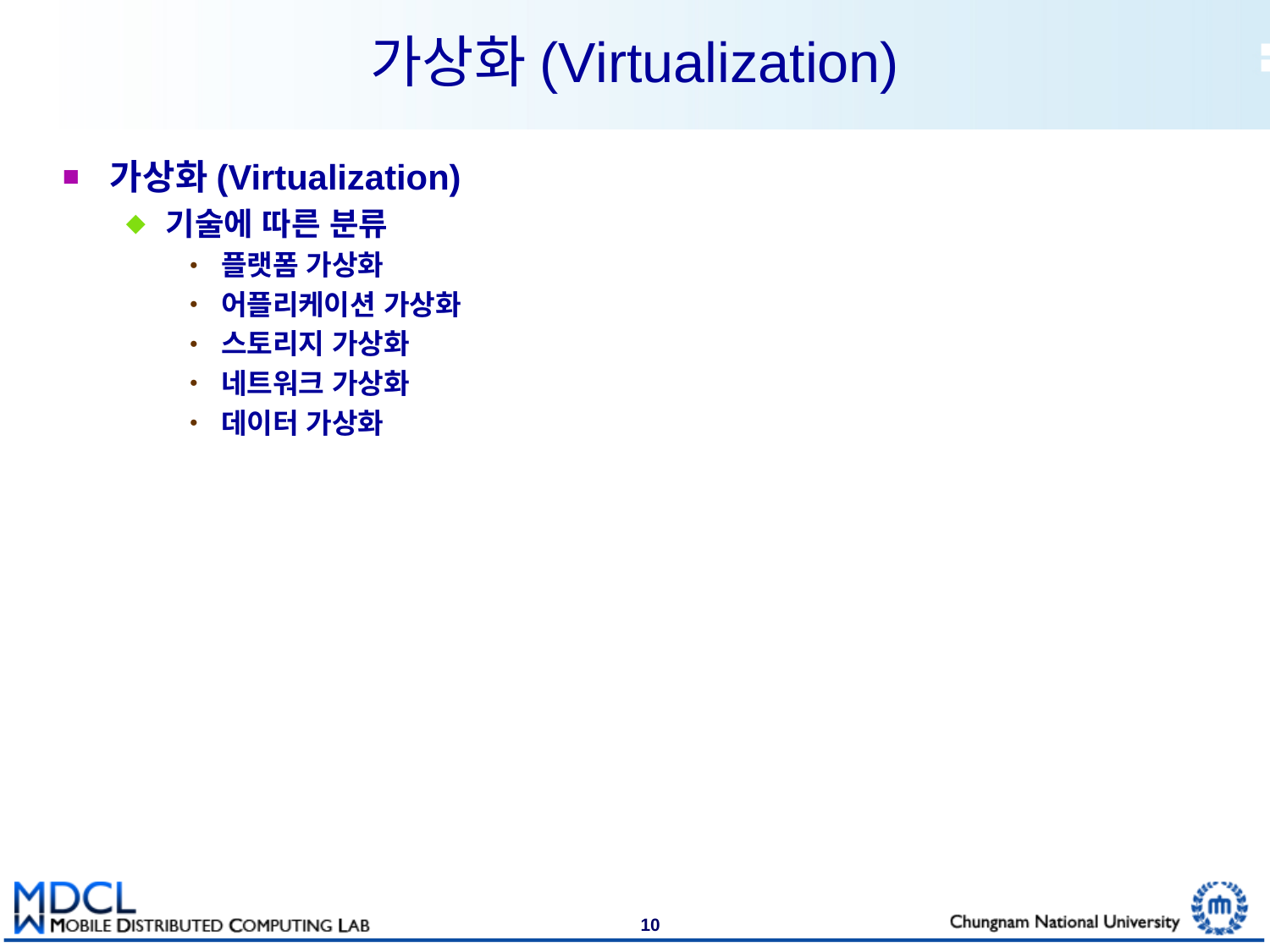

# 가상화(Virtualization)
가상화(Virtualization)
기술에 따른 분류
플랫폼 가상화
어플리케이션 가상화
스토리지 가상화
네트워크 가상화
데이터 가상화